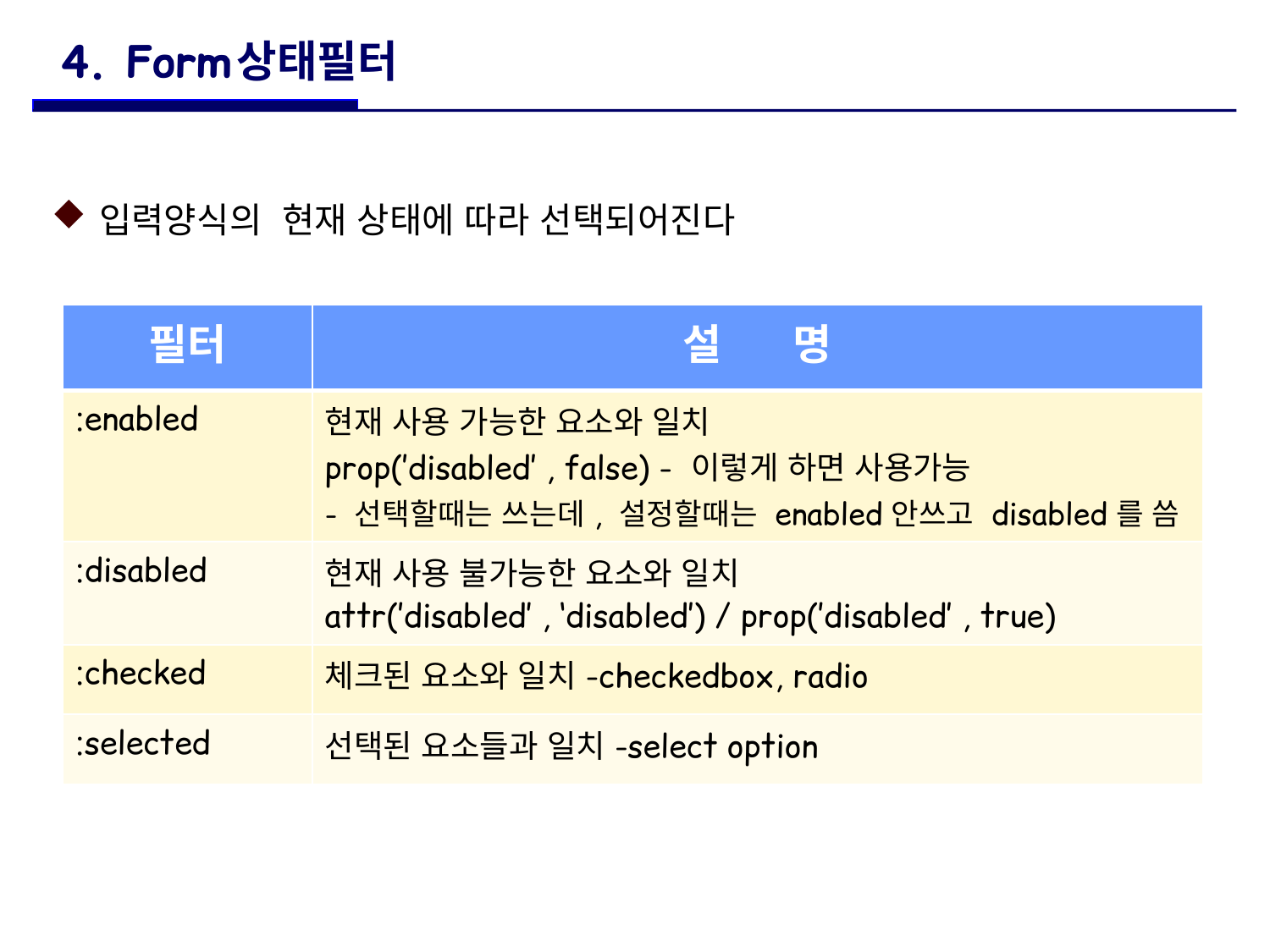

# 4. Form상태필터

입력양식의  현재 상태에 따라 선택되어진다

| 필터 | 설 명 |
| --- | --- |
| :enabled | 현재 사용 가능한 요소와 일치 prop(’disabled’ , false) - 이렇게 하면 사용가능 - 선택할때는 쓰는데, 설정할때는 enabled안쓰고 disabled를 씀 |
| :disabled | 현재 사용 불가능한 요소와 일치 attr(’disabled’ , ‘disabled’) / prop(’disabled’ , true) |
| :checked | 체크된 요소와 일치-checkedbox, radio |
| :selected | 선택된 요소들과 일치-select option |